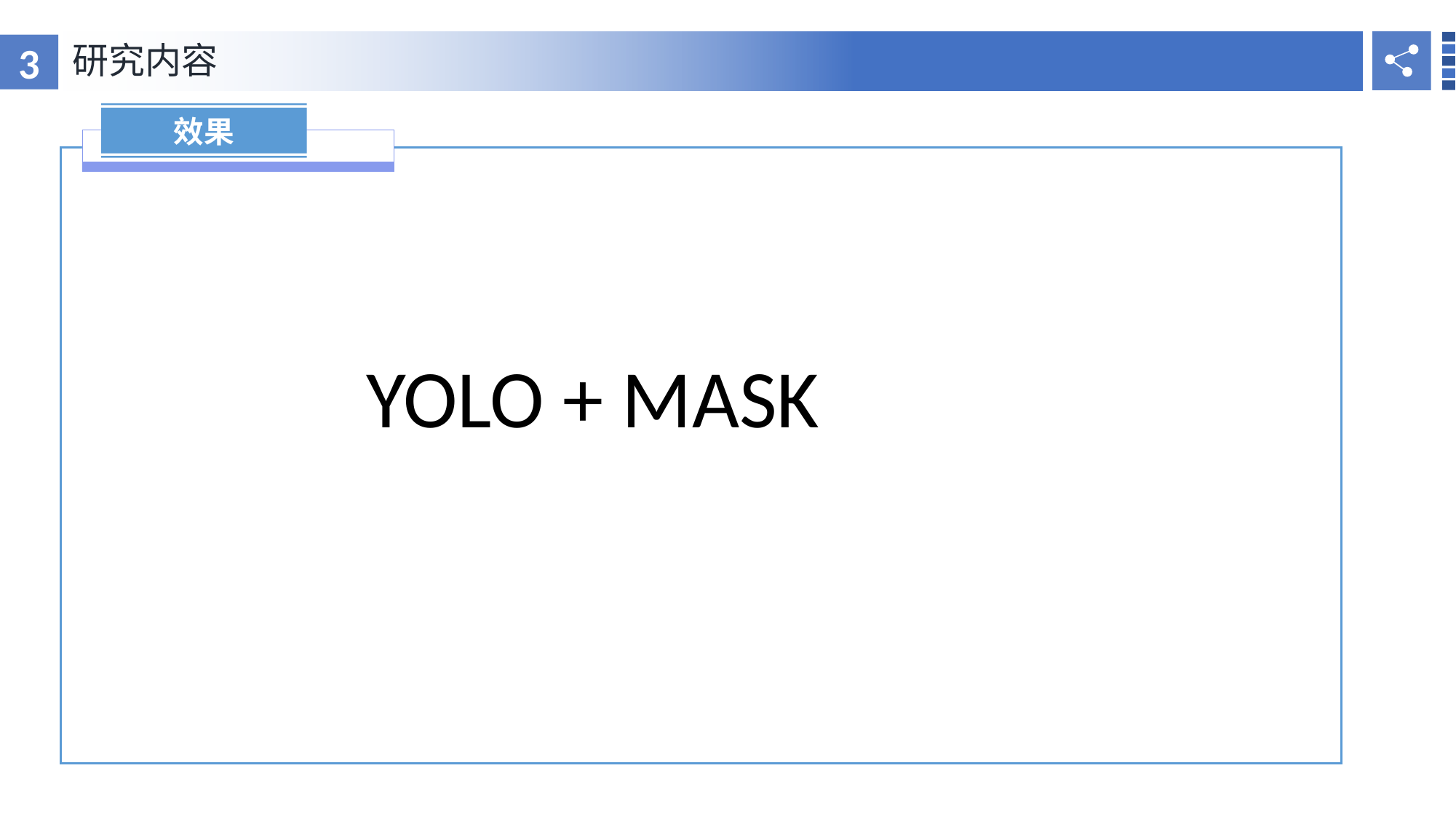

3

研究内容
RESEARCH BACKGROUND
效果

YOLO + MASK